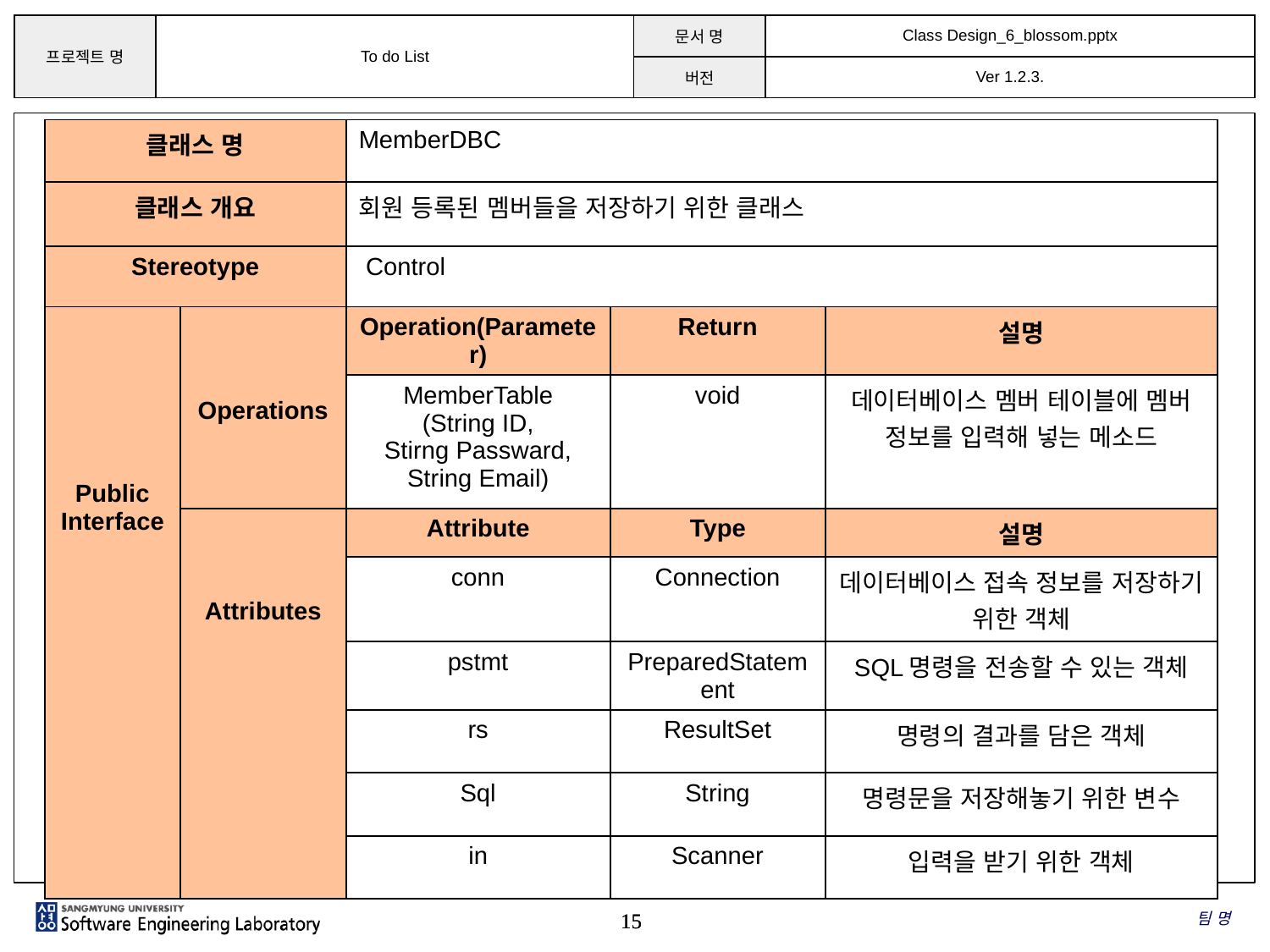

| 클래스 명 |  | MemberDBC |  |  |
| --- | --- | --- | --- | --- |
| 클래스 개요 |  | 회원 등록된 멤버들을 저장하기 위한 클래스 |  |  |
| Stereotype |  | Control |  |  |
| Public Interface | Operations | Operation(Parameter) | Return | 설명 |
|  |  | MemberTable (String ID, Stirng Passward, String Email) | void | 데이터베이스 멤버 테이블에 멤버 정보를 입력해 넣는 메소드 |
|  | Attributes | Attribute | Type | 설명 |
|  |  | conn | Connection | 데이터베이스 접속 정보를 저장하기 위한 객체 |
|  |  | pstmt | PreparedStatement | SQL명령을 전송할 수 있는 객체 |
|  |  | rs | ResultSet | 명령의 결과를 담은 객체 |
|  |  | Sql | String | 명령문을 저장해놓기 위한 변수 |
|  |  | in | Scanner | 입력을 받기 위한 객체 |
팀 명